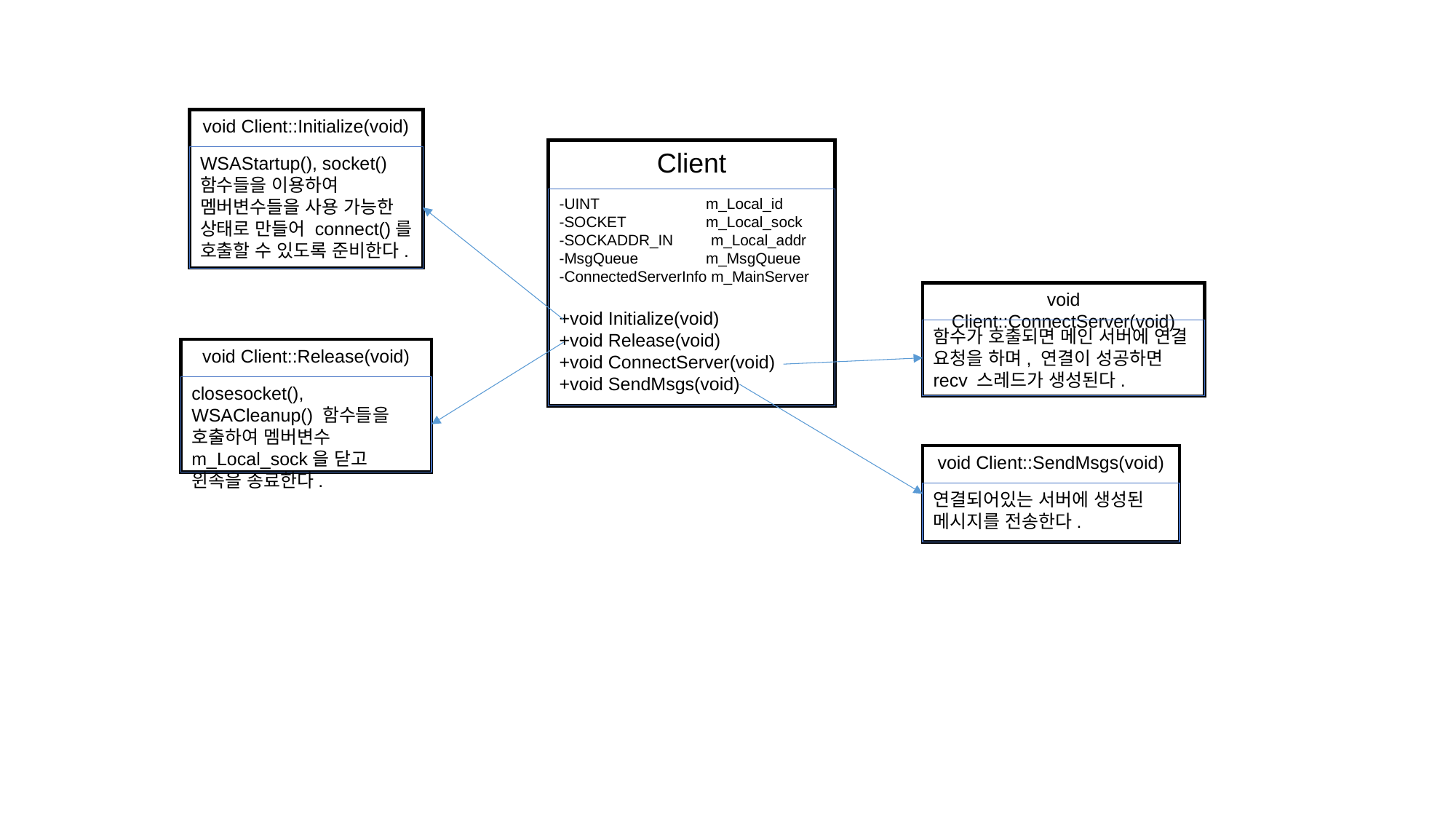

void Client::Initialize(void)
WSAStartup(), socket() 함수들을 이용하여 멤버변수들을 사용 가능한 상태로 만들어 connect()를 호출할 수 있도록 준비한다.
Client
-UINT 	         m_Local_id
-SOCKET 	         m_Local_sock
-SOCKADDR_IN         m_Local_addr
-MsgQueue	         m_MsgQueue
-ConnectedServerInfo m_MainServer

+void Initialize(void)
+void Release(void)
+void ConnectServer(void)
+void SendMsgs(void)
void Client::ConnectServer(void)
함수가 호출되면 메인 서버에 연결 요청을 하며, 연결이 성공하면 recv 스레드가 생성된다.
void Client::Release(void)
closesocket(), WSACleanup() 함수들을 호출하여 멤버변수 m_Local_sock을 닫고 윈속을 종료한다.
void Client::SendMsgs(void)
연결되어있는 서버에 생성된 메시지를 전송한다.